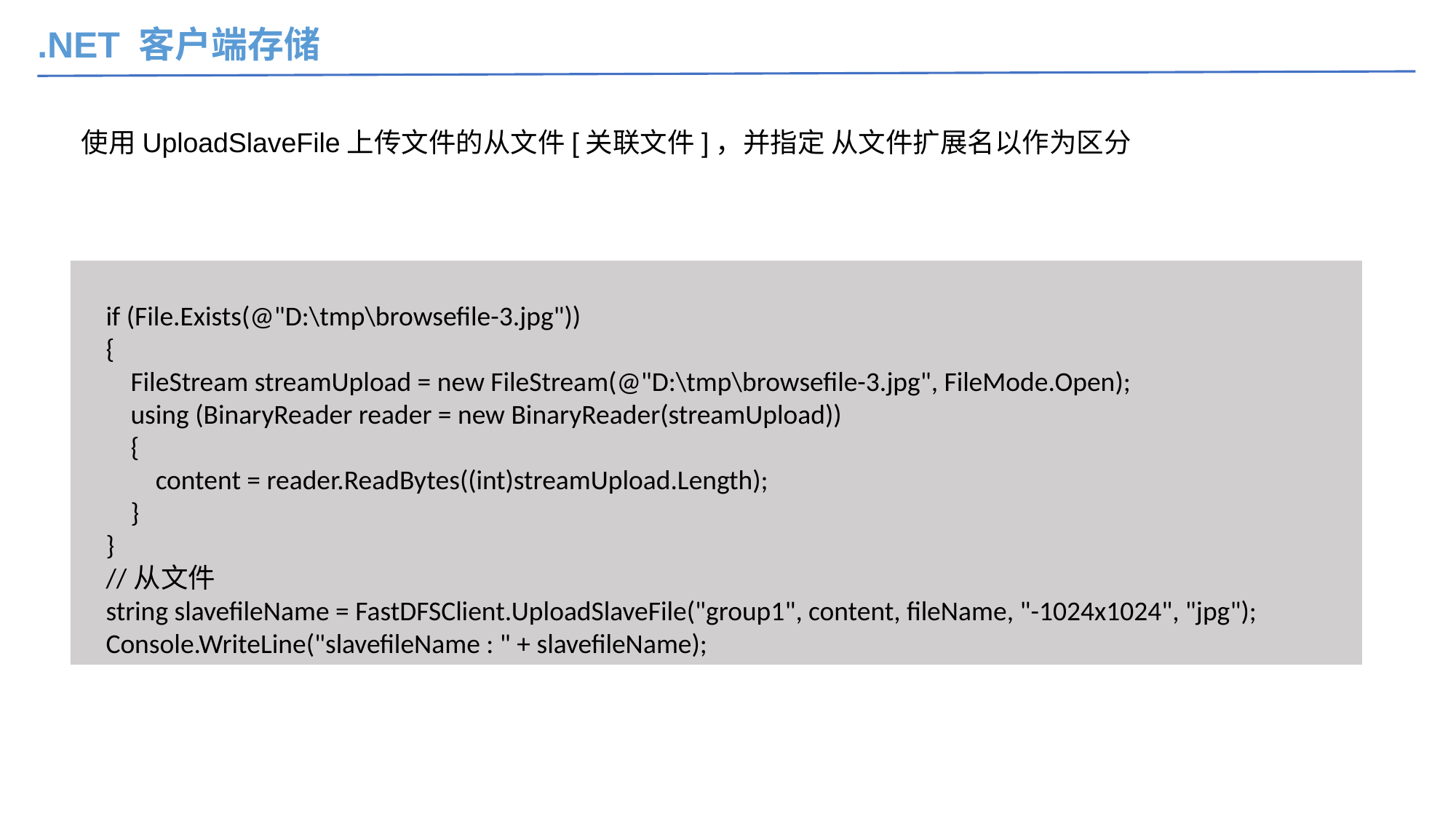

.NET 客户端存储
使用UploadSlaveFile上传文件的从文件[关联文件]，并指定 从文件扩展名以作为区分

    if (File.Exists(@"D:\tmp\browsefile-3.jpg"))
    {
        FileStream streamUpload = new FileStream(@"D:\tmp\browsefile-3.jpg", FileMode.Open);
        using (BinaryReader reader = new BinaryReader(streamUpload))
        {
            content = reader.ReadBytes((int)streamUpload.Length);
        }
    }
    //从文件
    string slavefileName = FastDFSClient.UploadSlaveFile("group1", content, fileName, "-1024x1024", "jpg");
    Console.WriteLine("slavefileName : " + slavefileName);